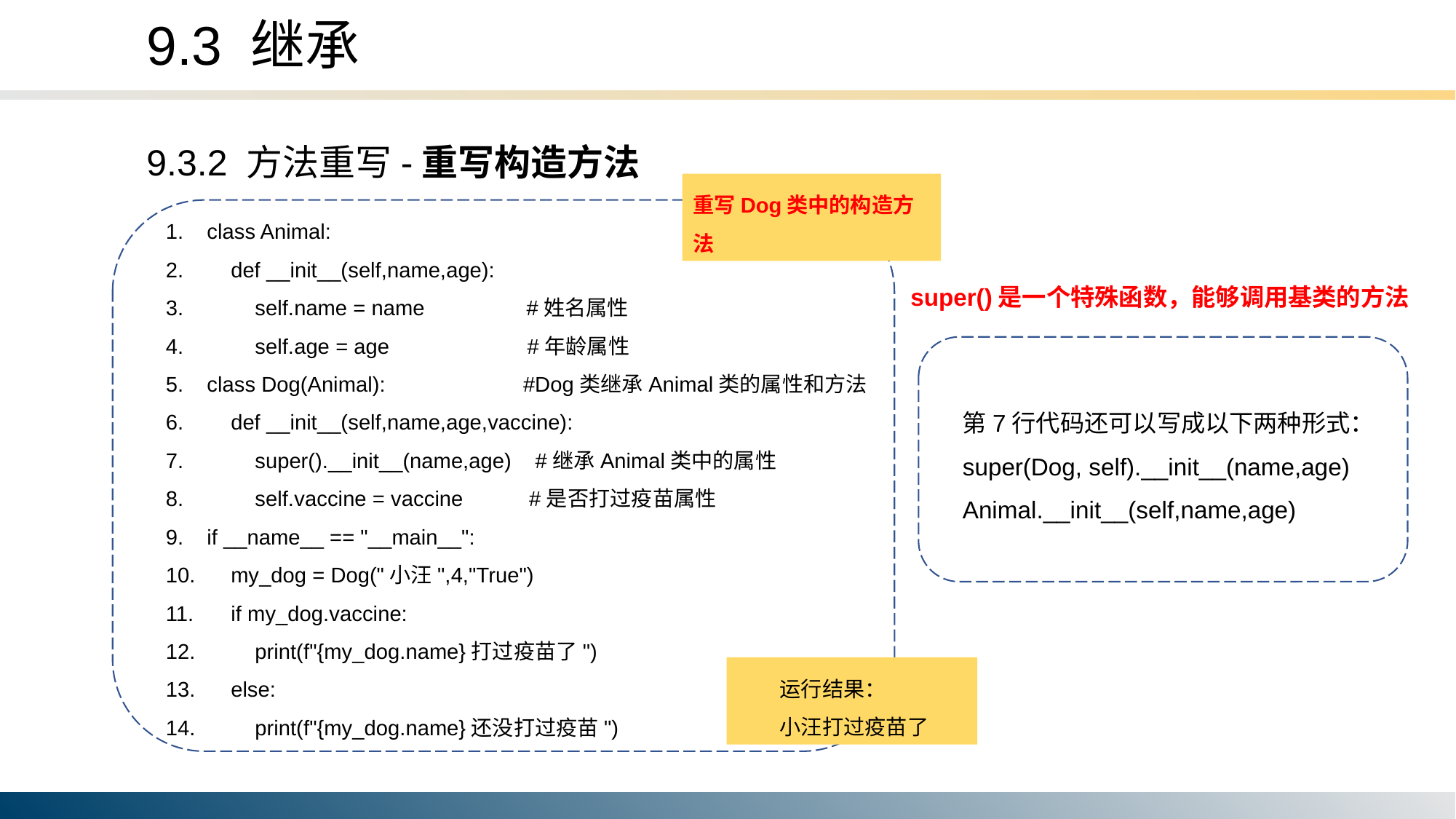

9.3 继承
9.3.2 方法重写-重写构造方法
重写Dog类中的构造方法

class Animal:
    def __init__(self,name,age):
        self.name = name                 #姓名属性
        self.age = age                       #年龄属性
class Dog(Animal):                       #Dog类继承Animal类的属性和方法
    def __init__(self,name,age,vaccine):
        super().__init__(name,age)    #继承Animal类中的属性
        self.vaccine = vaccine           #是否打过疫苗属性
if __name__ == "__main__":
    my_dog = Dog("小汪",4,"True")
    if my_dog.vaccine:
        print(f"{my_dog.name}打过疫苗了")
    else:
        print(f"{my_dog.name}还没打过疫苗")
super()是一个特殊函数，能够调用基类的方法

第7行代码还可以写成以下两种形式：
super(Dog, self).__init__(name,age)
Animal.__init__(self,name,age)
运行结果：
小汪打过疫苗了